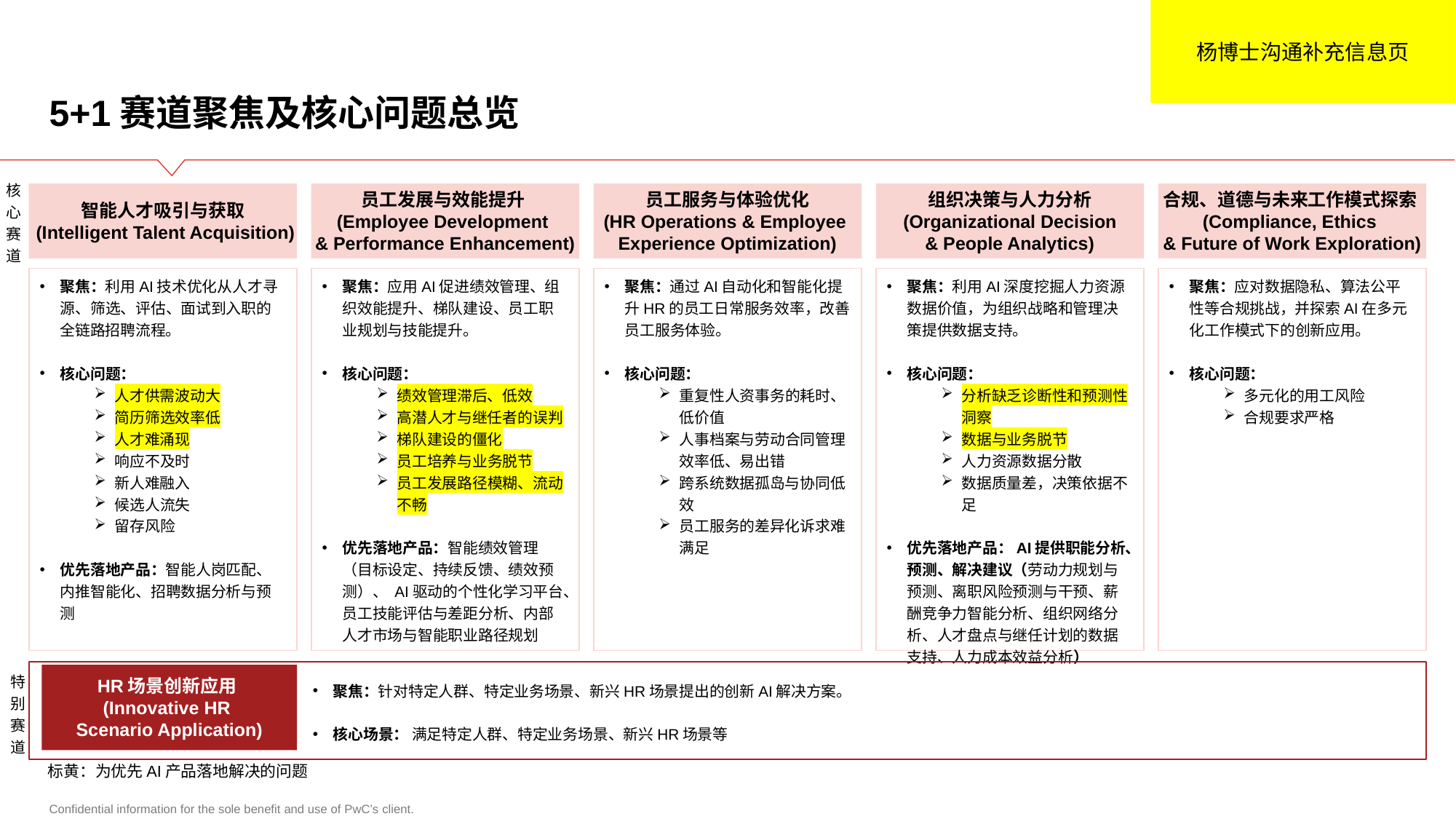

杨博士沟通补充信息页
# 5+1赛道聚焦及核心问题总览
核心赛道
智能人才吸引与获取
 (Intelligent Talent Acquisition)
员工发展与效能提升
(Employee Development
& Performance Enhancement)
员工服务与体验优化
(HR Operations & Employee
Experience Optimization)
组织决策与人力分析
 (Organizational Decision
& People Analytics)
合规、道德与未来工作模式探索
(Compliance, Ethics
& Future of Work Exploration)
聚焦：利用AI技术优化从人才寻源、筛选、评估、面试到入职的全链路招聘流程。

核心问题：
人才供需波动大
简历筛选效率低
人才难涌现
响应不及时
新人难融入
候选人流失
留存风险

优先落地产品：智能人岗匹配、内推智能化、招聘数据分析与预测

聚焦：应用AI促进绩效管理、组织效能提升、梯队建设、员工职业规划与技能提升。

核心问题：
绩效管理滞后、低效
高潜人才与继任者的误判
梯队建设的僵化
员工培养与业务脱节
员工发展路径模糊、流动不畅

优先落地产品：智能绩效管理（目标设定、持续反馈、绩效预测）、 AI驱动的个性化学习平台、员工技能评估与差距分析、内部人才市场与智能职业路径规划

聚焦：通过AI自动化和智能化提升HR的员工日常服务效率，改善员工服务体验。

核心问题：
重复性人资事务的耗时、低价值
人事档案与劳动合同管理效率低、易出错
跨系统数据孤岛与协同低效
员工服务的差异化诉求难满足

聚焦：利用AI深度挖掘人力资源数据价值，为组织战略和管理决策提供数据支持。

核心问题：
分析缺乏诊断性和预测性洞察
数据与业务脱节
人力资源数据分散
数据质量差，决策依据不足

优先落地产品：AI提供职能分析、预测、解决建议（劳动力规划与预测、离职风险预测与干预、薪酬竞争力智能分析、组织网络分析、人才盘点与继任计划的数据支持、人力成本效益分析）

聚焦：应对数据隐私、算法公平性等合规挑战，并探索AI在多元化工作模式下的创新应用。

核心问题：
多元化的用工风险
合规要求严格

聚焦：针对特定人群、特定业务场景、新兴HR场景提出的创新AI解决方案。

核心场景： 满足特定人群、特定业务场景、新兴HR场景等
特别赛道
HR场景创新应用
(Innovative HR
Scenario Application)
15
标黄：为优先AI产品落地解决的问题

Confidential information for the sole benefit and use of PwC’s client.